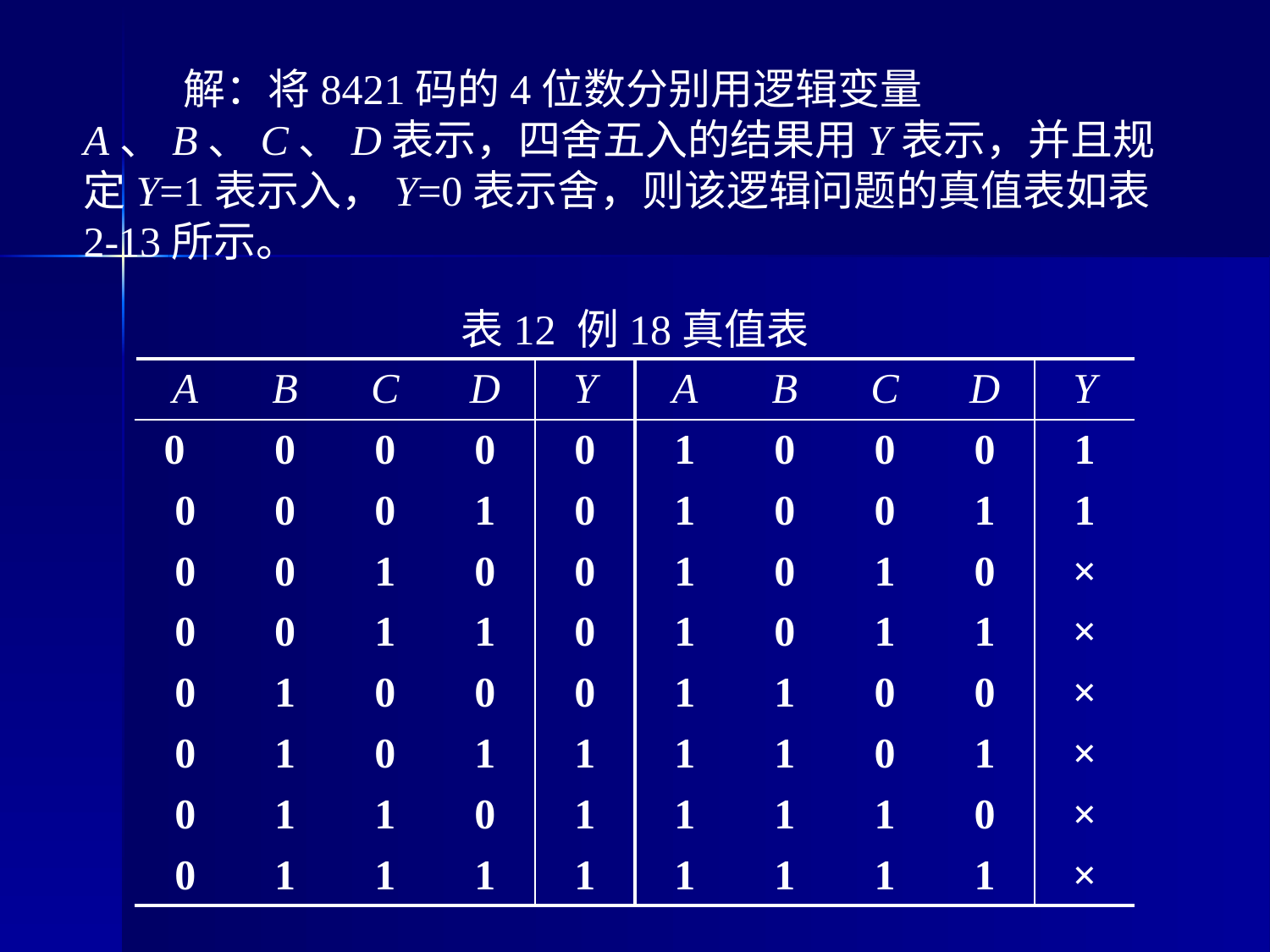

解：将8421码的4位数分别用逻辑变量A、B、C、D表示，四舍五入的结果用Y表示，并且规定Y=1表示入，Y=0表示舍，则该逻辑问题的真值表如表2-13所示。
表12 例18真值表
| A | B | C | D | Y | A | B | C | D | Y |
| --- | --- | --- | --- | --- | --- | --- | --- | --- | --- |
| 0 | 0 | 0 | 0 | 0 | 1 | 0 | 0 | 0 | 1 |
| 0 | 0 | 0 | 1 | 0 | 1 | 0 | 0 | 1 | 1 |
| 0 | 0 | 1 | 0 | 0 | 1 | 0 | 1 | 0 | × |
| 0 | 0 | 1 | 1 | 0 | 1 | 0 | 1 | 1 | × |
| 0 | 1 | 0 | 0 | 0 | 1 | 1 | 0 | 0 | × |
| 0 | 1 | 0 | 1 | 1 | 1 | 1 | 0 | 1 | × |
| 0 | 1 | 1 | 0 | 1 | 1 | 1 | 1 | 0 | × |
| 0 | 1 | 1 | 1 | 1 | 1 | 1 | 1 | 1 | × |